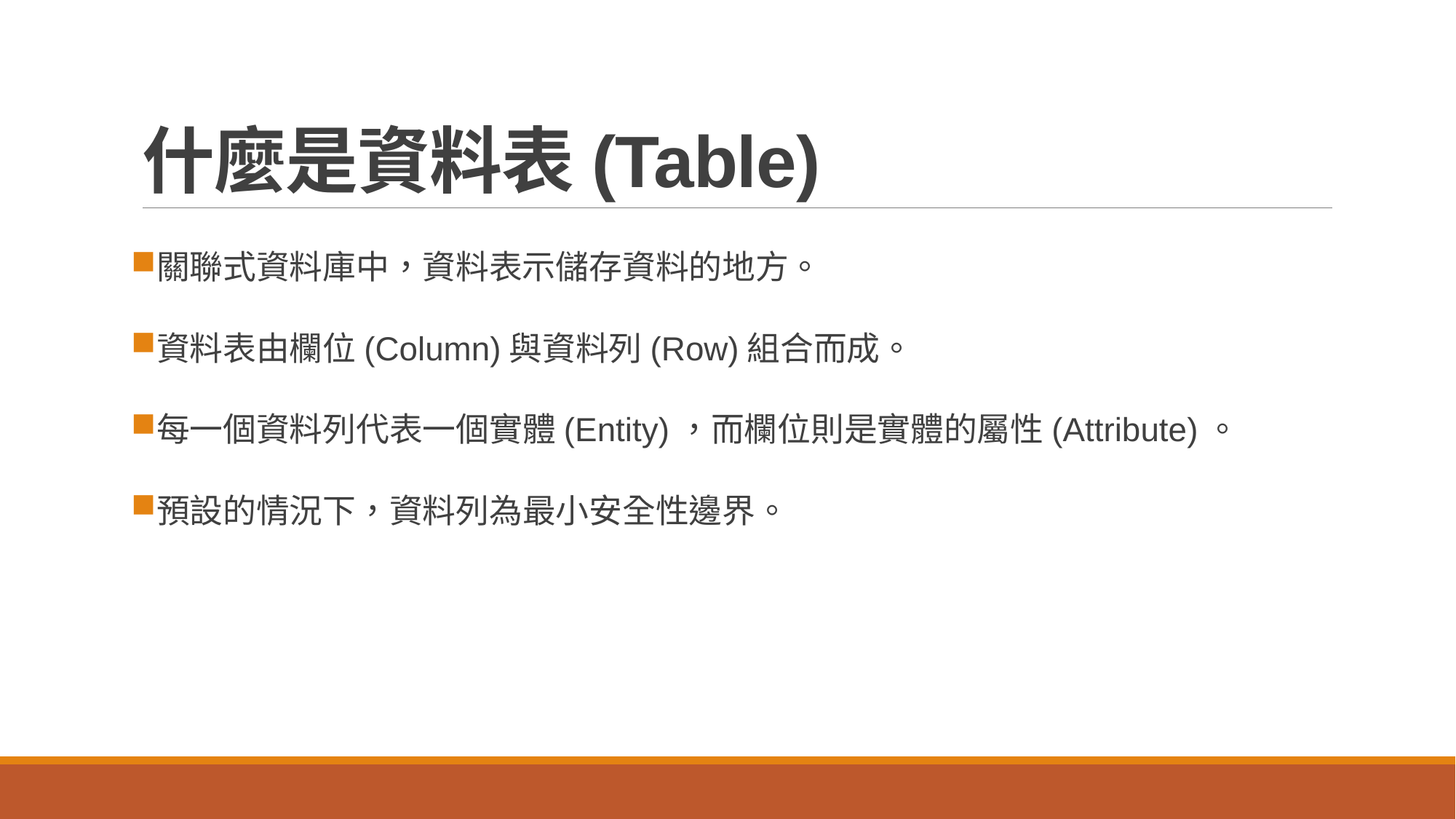

# 什麼是資料表(Table)
關聯式資料庫中，資料表示儲存資料的地方。
資料表由欄位(Column)與資料列(Row)組合而成。
每一個資料列代表一個實體(Entity)，而欄位則是實體的屬性(Attribute)。
預設的情況下，資料列為最小安全性邊界。